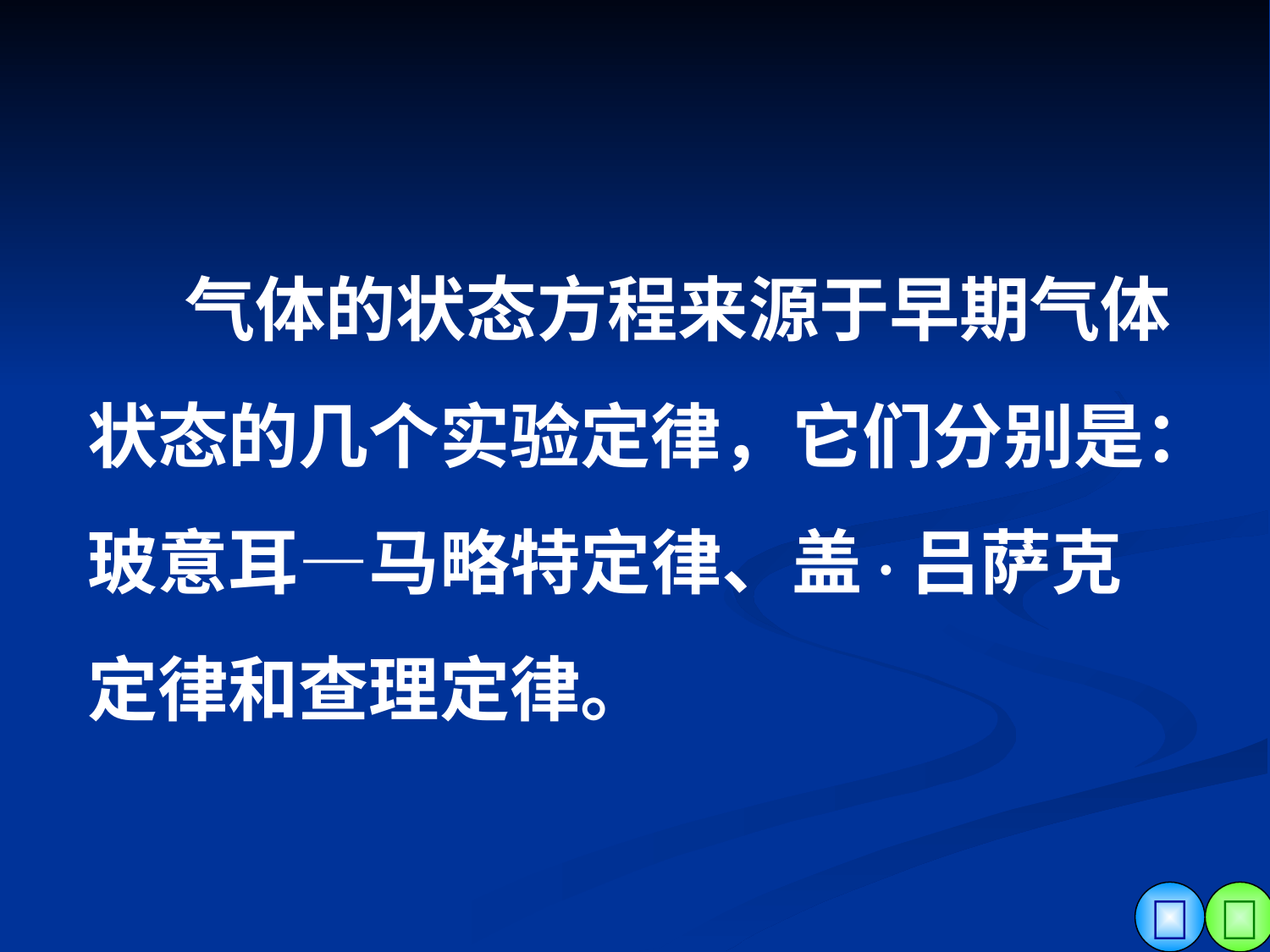

气体的状态方程来源于早期气体状态的几个实验定律，它们分别是：玻意耳—马略特定律、盖·吕萨克定律和查理定律。